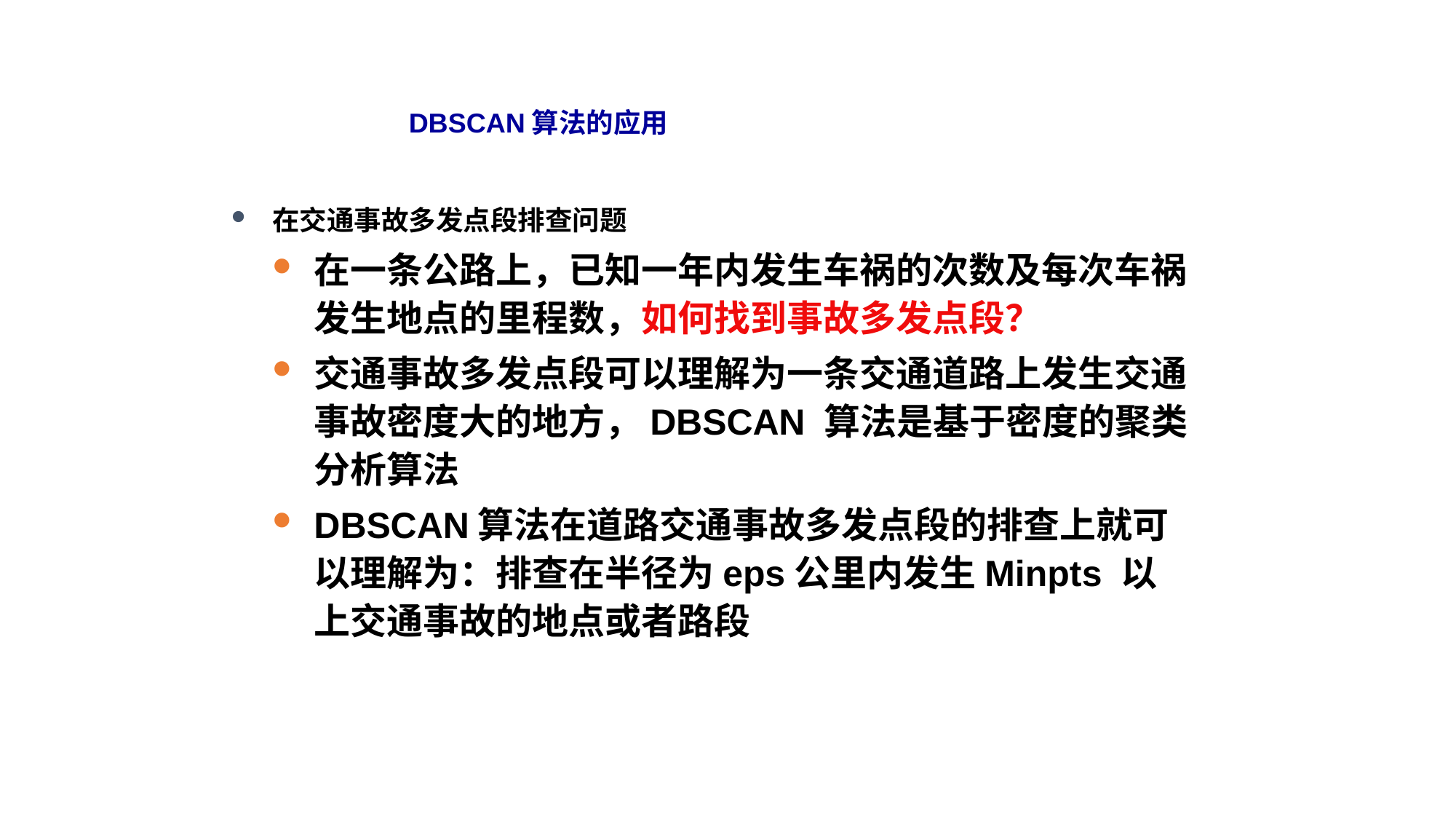

DBSCAN算法的应用
在交通事故多发点段排查问题
在一条公路上，已知一年内发生车祸的次数及每次车祸发生地点的里程数，如何找到事故多发点段？
交通事故多发点段可以理解为一条交通道路上发生交通事故密度大的地方，DBSCAN 算法是基于密度的聚类分析算法
DBSCAN算法在道路交通事故多发点段的排查上就可以理解为：排查在半径为eps公里内发生Minpts 以上交通事故的地点或者路段